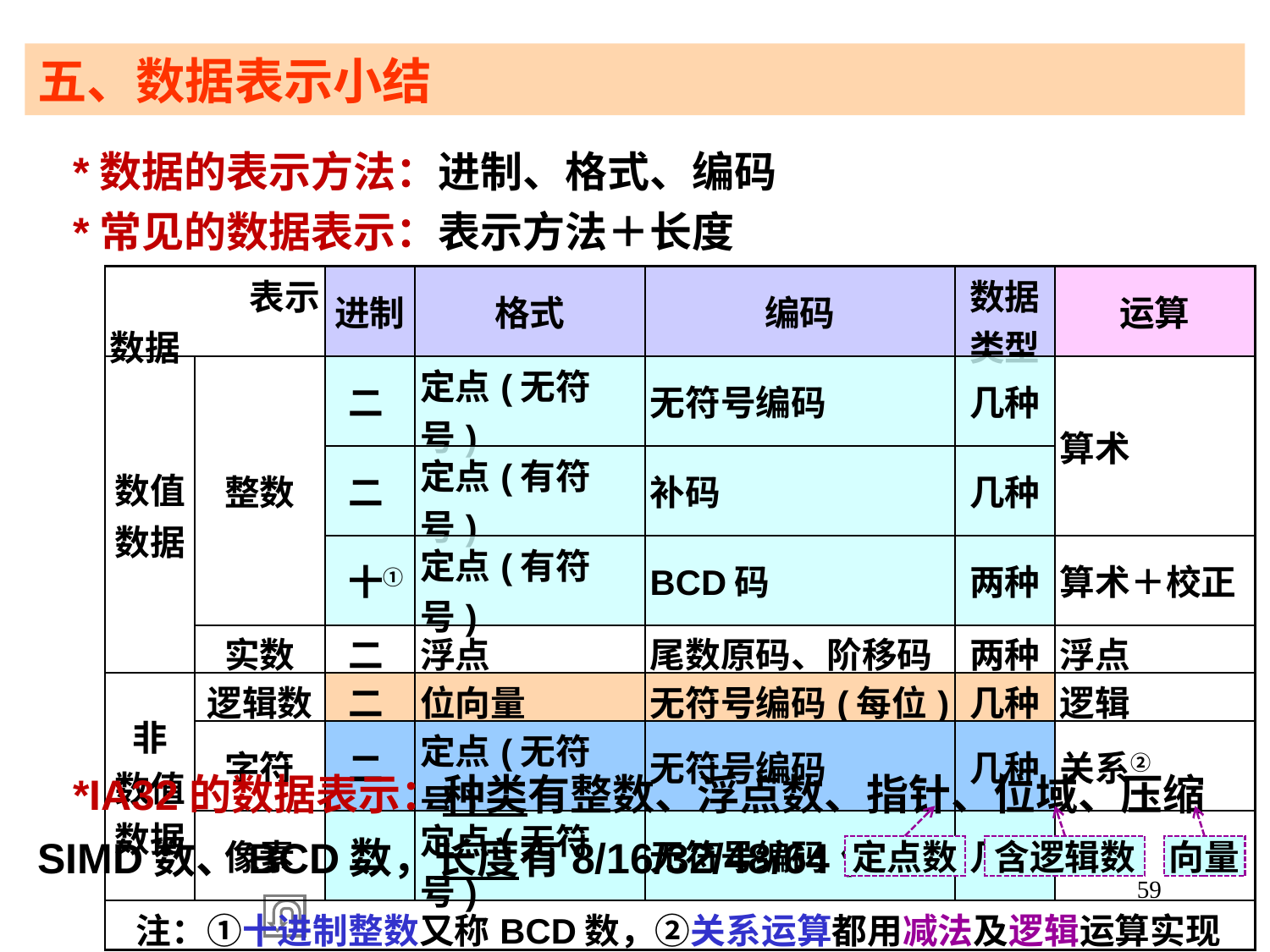

五、数据表示小结
   *数据的表示方法：进制、格式、编码
   *常见的数据表示：表示方法＋长度
| 表示 数据 |  | 进制 | 格式 | 编码 | 数据类型 | 运算 |
| --- | --- | --- | --- | --- | --- | --- |
| 数值 数据 | 整数 | 二 | 定点(无符号) | 无符号编码 | 几种 | 算术 |
|  |  | 二 | 定点(有符号) | 补码 | 几种 |  |
|  |  | 十① | 定点(有符号) | BCD码 | 两种 | 算术＋校正 |
|  | 实数 | 二 | 浮点 | 尾数原码、阶移码 | 两种 | 浮点 |
| 非 数值 数据 | 逻辑数 | 二 | 位向量 | 无符号编码(每位) | 几种 | 逻辑 |
|  | 字符 | 二 | 定点(无符号) | 无符号编码 | 几种 | 关系② |
|  | 像素 | 二 | 定点(无符号) | 无符号编码 | 几种 | 饱和 |
| 注：①十进制整数又称BCD数，②关系运算都用减法及逻辑运算实现 |  |  |  |  |  |  |
   *IA32的数据表示：种类有整数、浮点数、指针、位域、压缩SIMD数、BCD数，长度有8/16/32/48/64位
定点数
含逻辑数
向量
59